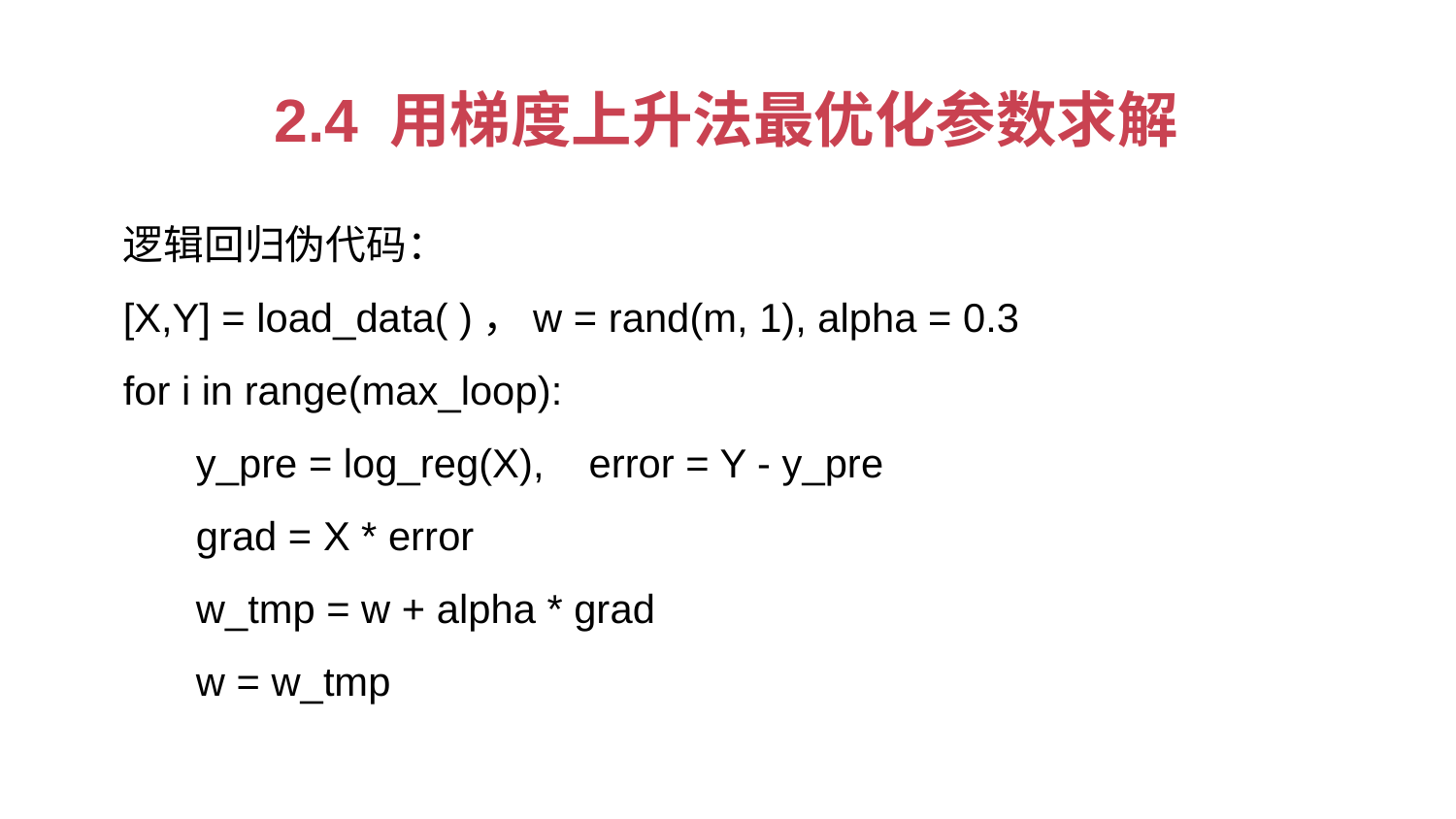

2.4 用梯度上升法最优化参数求解
逻辑回归伪代码：
[X,Y] = load_data( )，w = rand(m, 1), alpha = 0.3
for i in range(max_loop):
y_pre = log_reg(X),    error = Y - y_pre
grad = X * error
w_tmp = w + alpha * grad
w = w_tmp